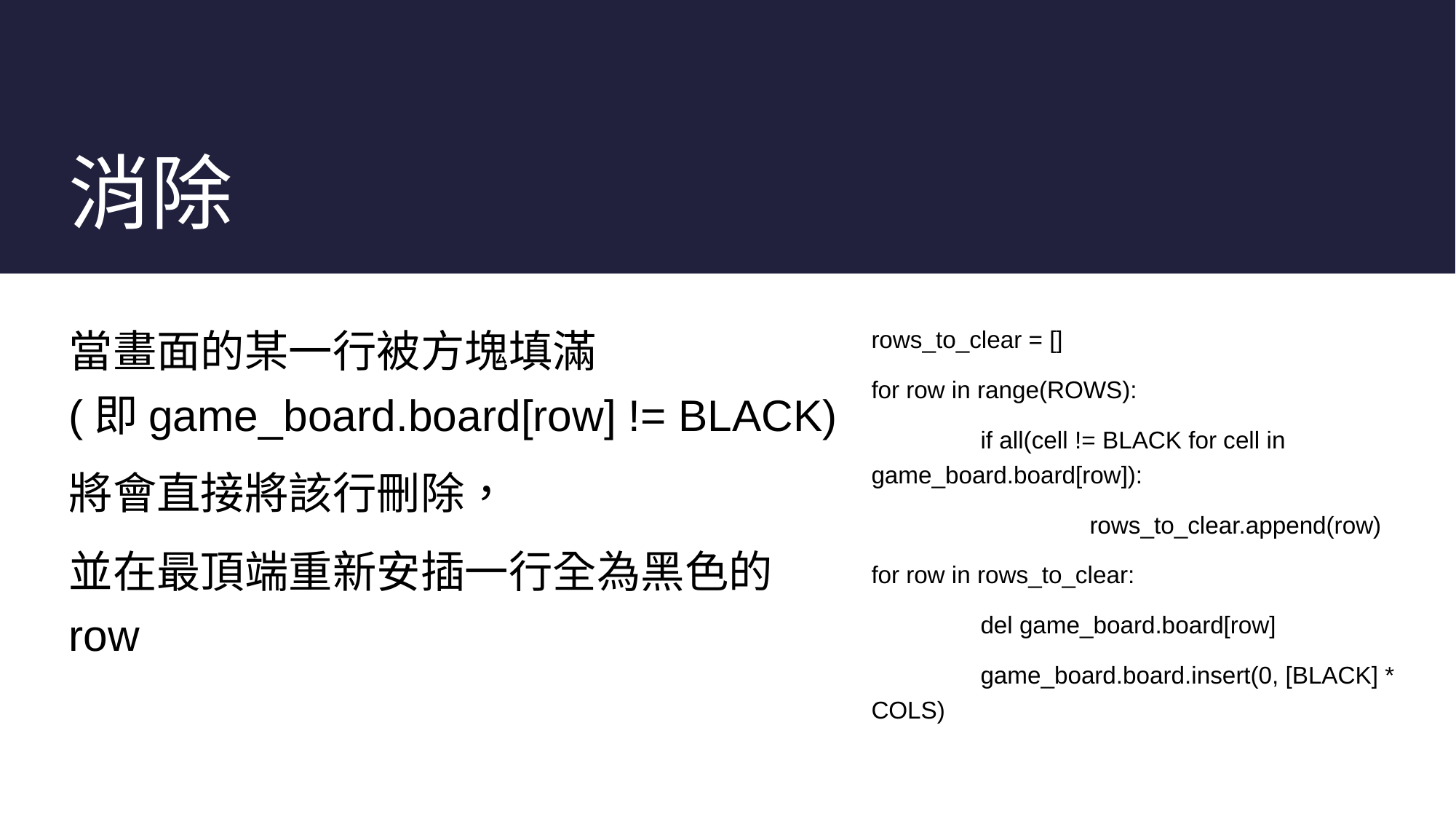

# 消除
當畫面的某一行被方塊填滿
(即game_board.board[row] != BLACK)
將會直接將該行刪除，
並在最頂端重新安插一行全為黑色的row

rows_to_clear = []
for row in range(ROWS):
	if all(cell != BLACK for cell in game_board.board[row]):
		rows_to_clear.append(row)
for row in rows_to_clear:
	del game_board.board[row]
	game_board.board.insert(0, [BLACK] * COLS)